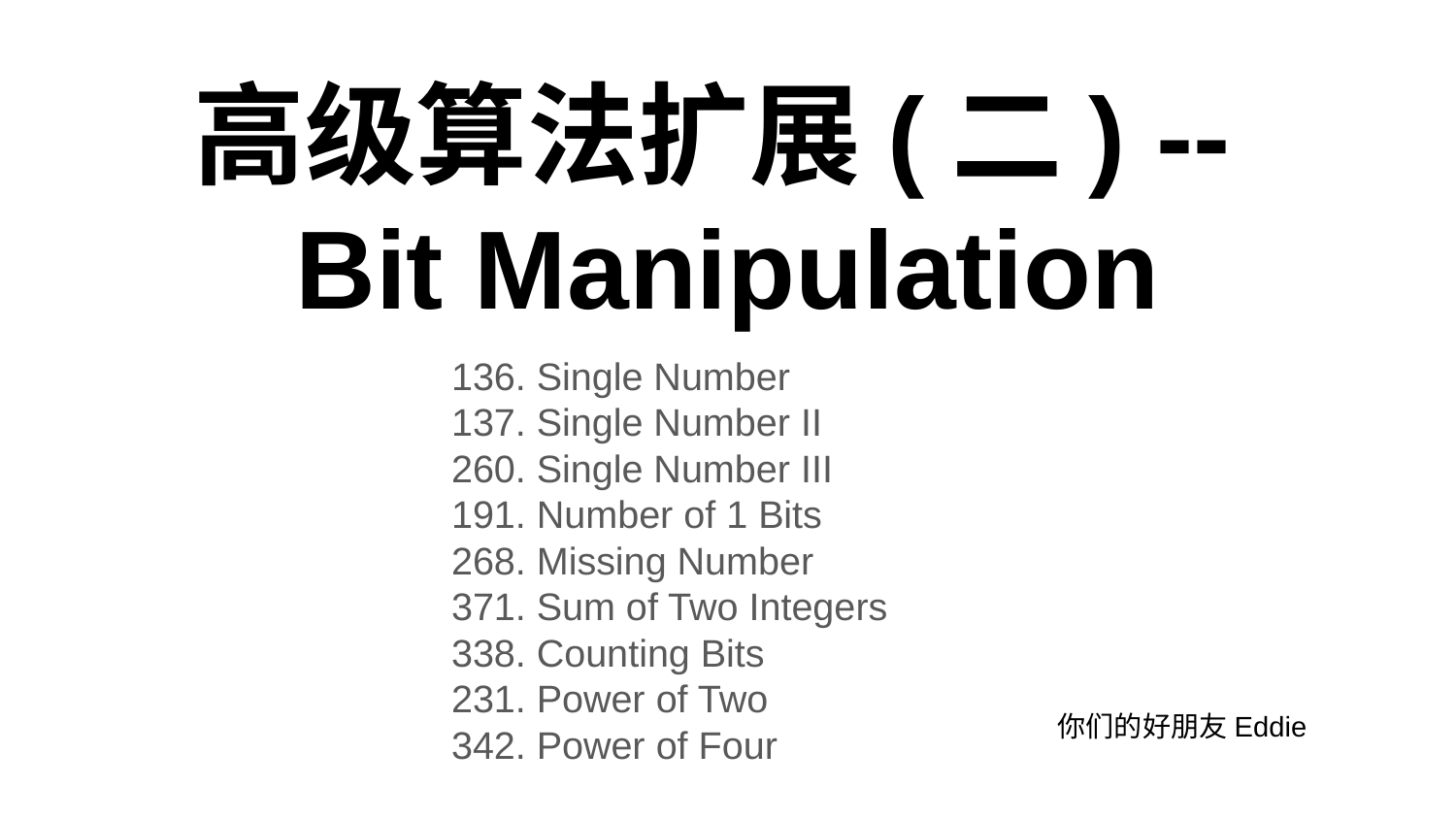

# 高级算法扩展(二) --
Bit Manipulation
136. Single Number
137. Single Number II
260. Single Number III
191. Number of 1 Bits
268. Missing Number
371. Sum of Two Integers
338. Counting Bits
231. Power of Two
342. Power of Four

你们的好朋友Eddie